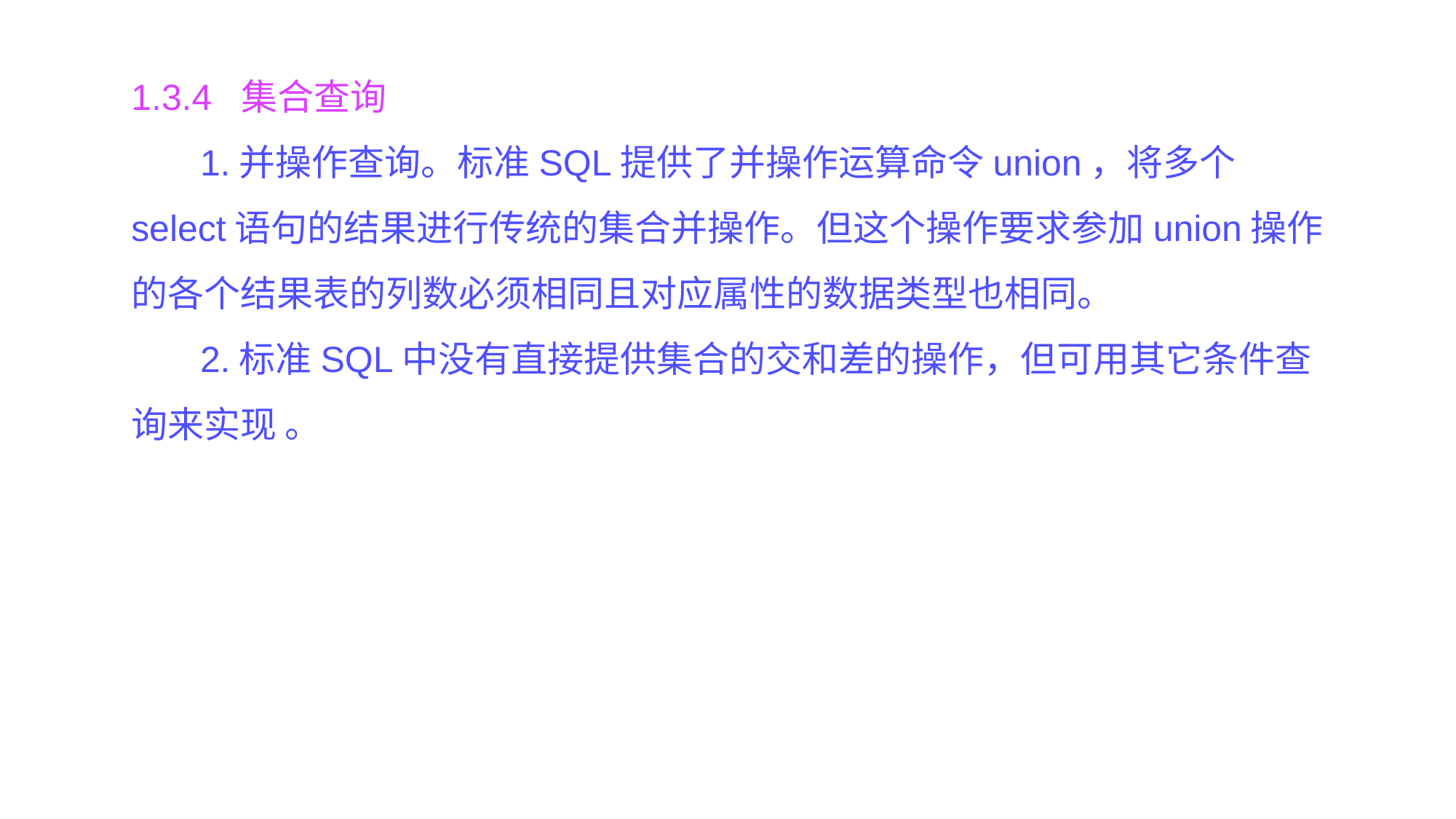

1.3.4  集合查询
1.并操作查询。标准SQL提供了并操作运算命令union，将多个select语句的结果进行传统的集合并操作。但这个操作要求参加union操作的各个结果表的列数必须相同且对应属性的数据类型也相同。
2.标准SQL中没有直接提供集合的交和差的操作，但可用其它条件查询来实现 。